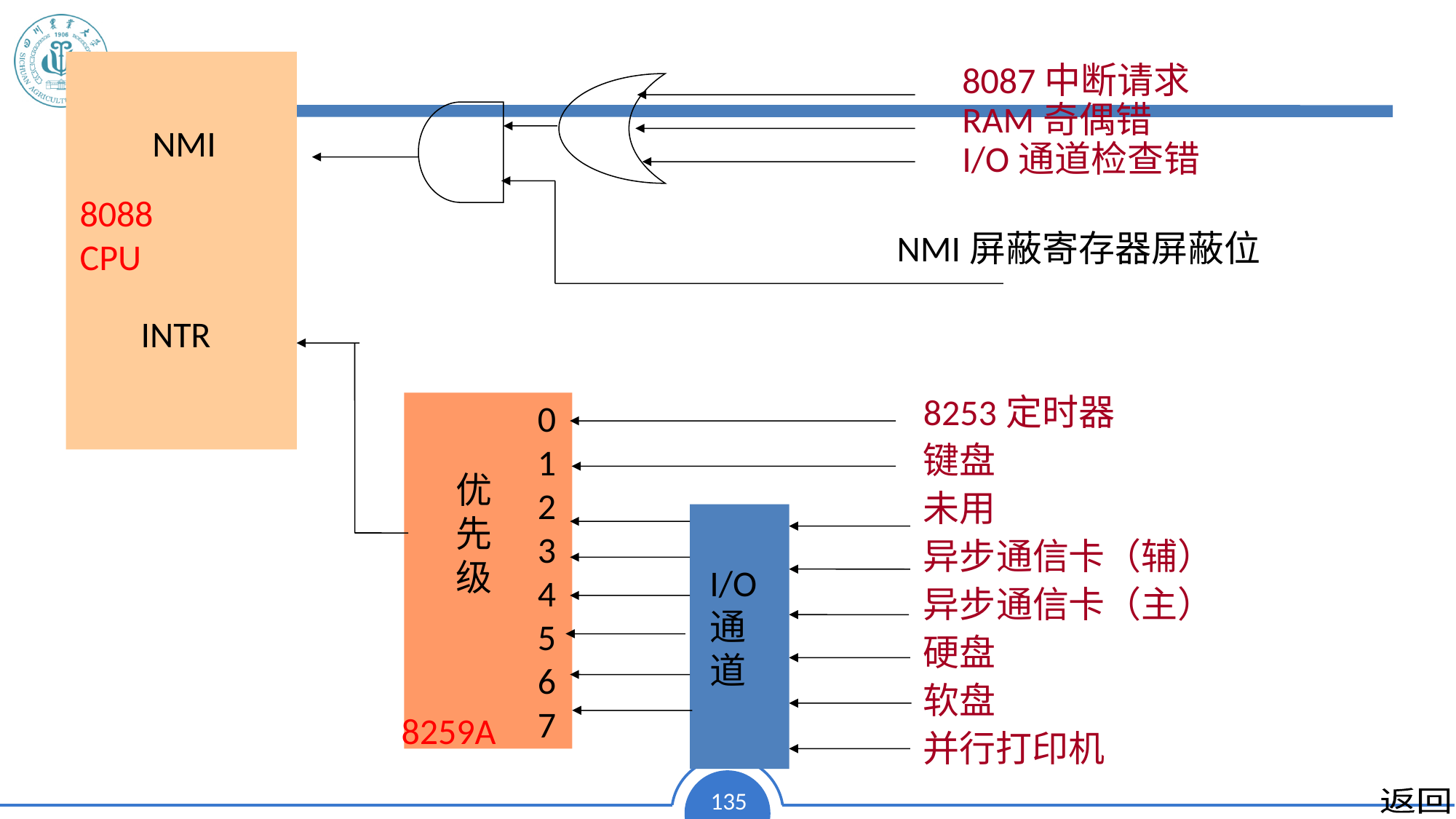

8087中断请求
RAM奇偶错
I/O通道检查错

NMI

8088
CPU
NMI屏蔽寄存器屏蔽位

INTR

8253定时器
键盘
未用
异步通信卡（辅）
异步通信卡（主）
硬盘
软盘
并行打印机
0
1
2
3
4
5
6
7

优
先
级

I/O
通
道

8259A

返回